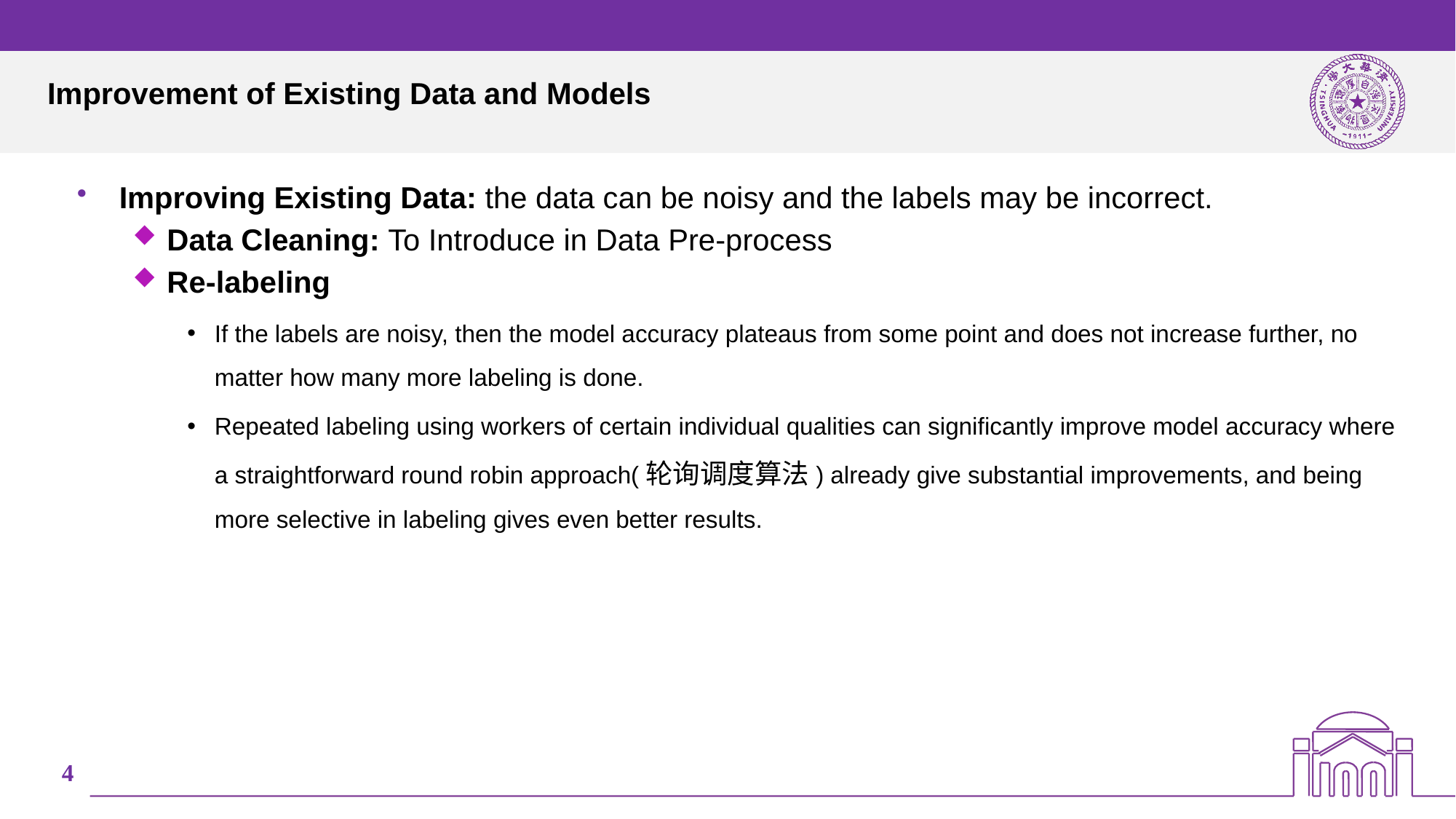

# Improvement of Existing Data and Models

Improving Existing Data: the data can be noisy and the labels may be incorrect.
Data Cleaning: To Introduce in Data Pre-process
Re-labeling
If the labels are noisy, then the model accuracy plateaus from some point and does not increase further, no matter how many more labeling is done.
Repeated labeling using workers of certain individual qualities can significantly improve model accuracy where a straightforward round robin approach(轮询调度算法) already give substantial improvements, and being more selective in labeling gives even better results.